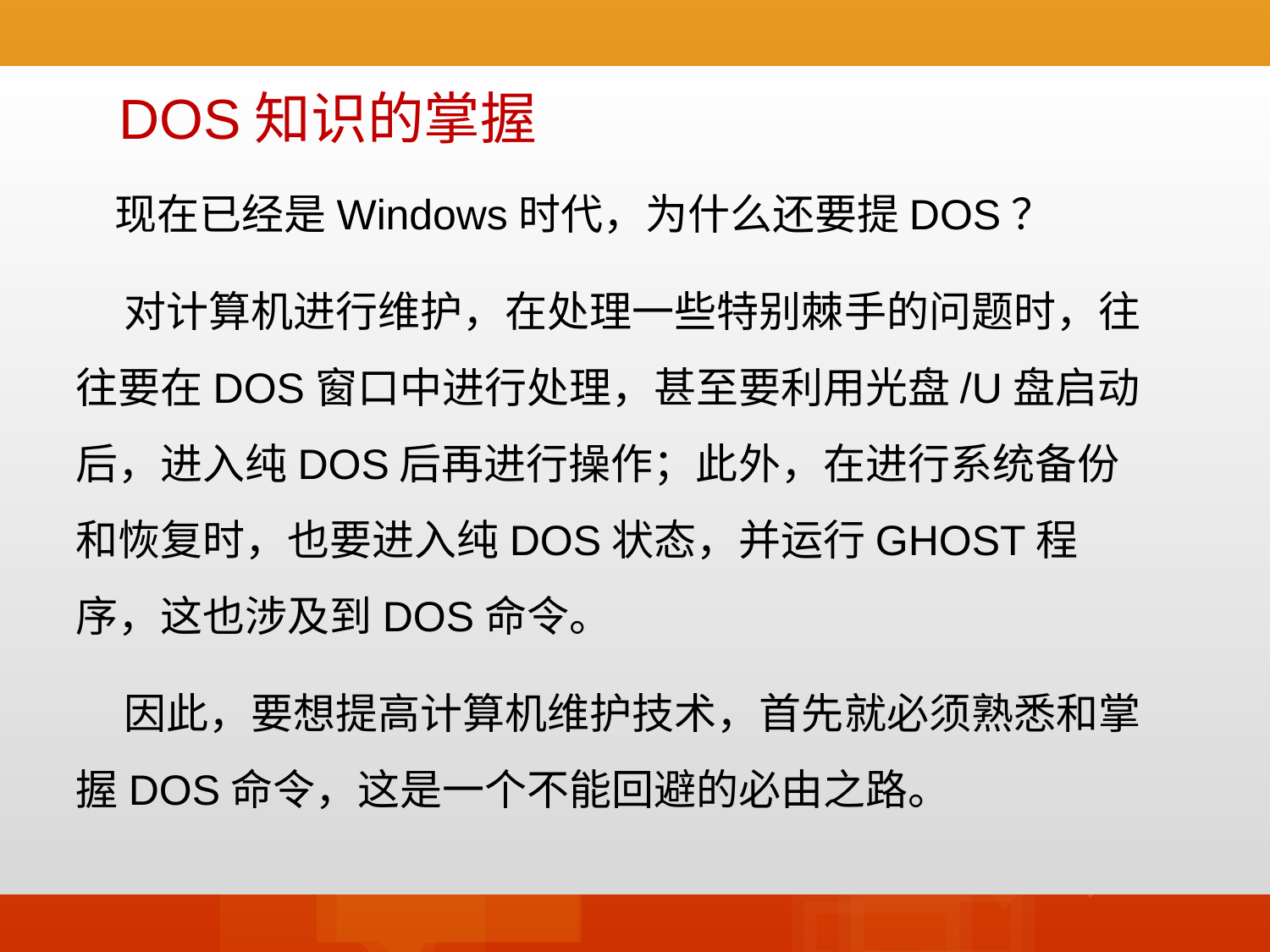

DOS知识的掌握

   现在已经是Windows时代，为什么还要提DOS？
    对计算机进行维护，在处理一些特别棘手的问题时，往往要在DOS窗口中进行处理，甚至要利用光盘/U盘启动后，进入纯DOS后再进行操作；此外，在进行系统备份和恢复时，也要进入纯DOS状态，并运行GHOST程序，这也涉及到DOS命令。
    因此，要想提高计算机维护技术，首先就必须熟悉和掌握DOS命令，这是一个不能回避的必由之路。